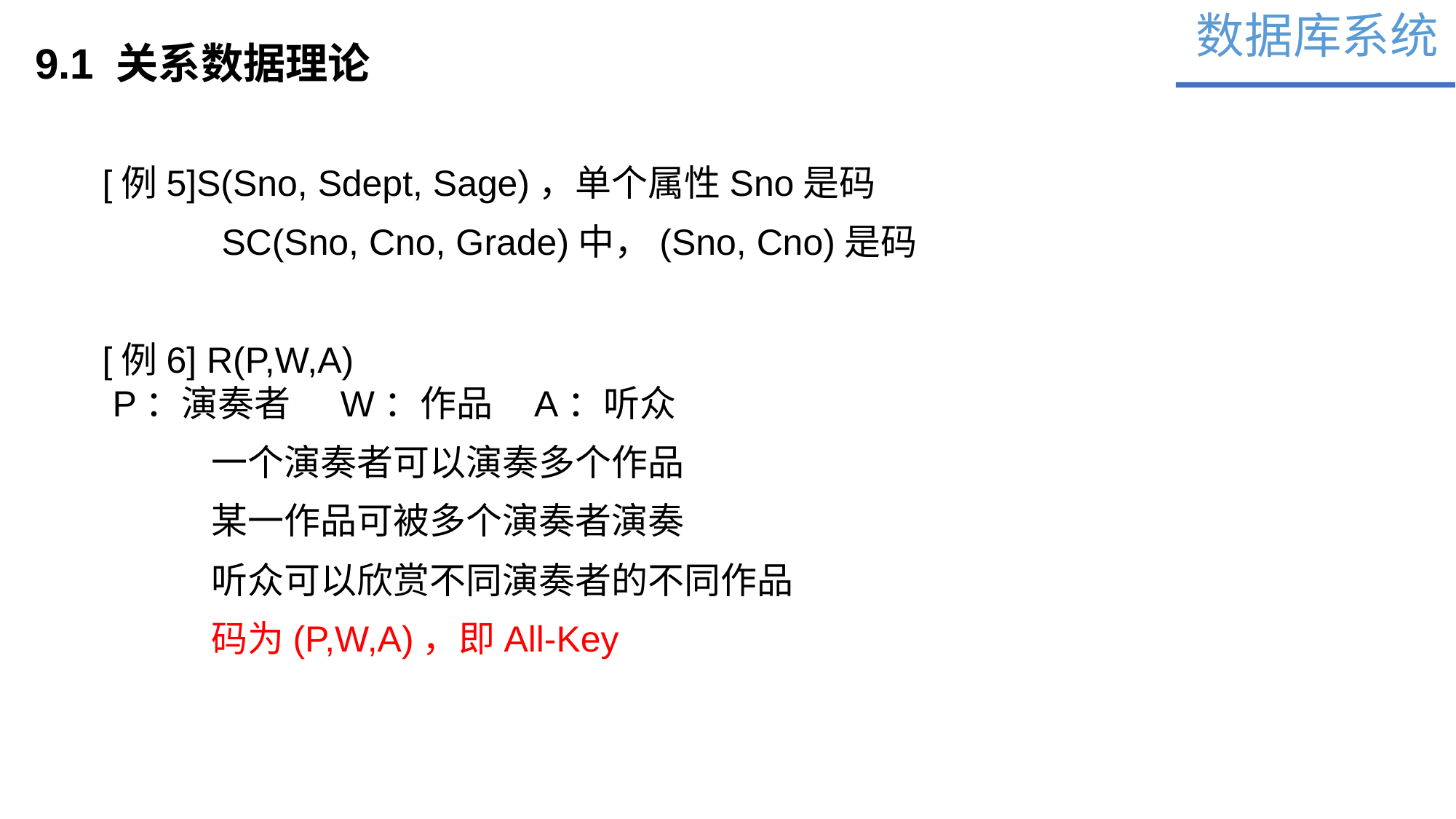

数据库系统
9.1 关系数据理论

[例5]S(Sno, Sdept, Sage)，单个属性Sno是码
	 SC(Sno, Cno, Grade)中，(Sno, Cno)是码

[例6] R(P,W,A)
 P：演奏者     W：作品    A：听众
	一个演奏者可以演奏多个作品
	某一作品可被多个演奏者演奏
	听众可以欣赏不同演奏者的不同作品
	码为(P,W,A)，即All-Key